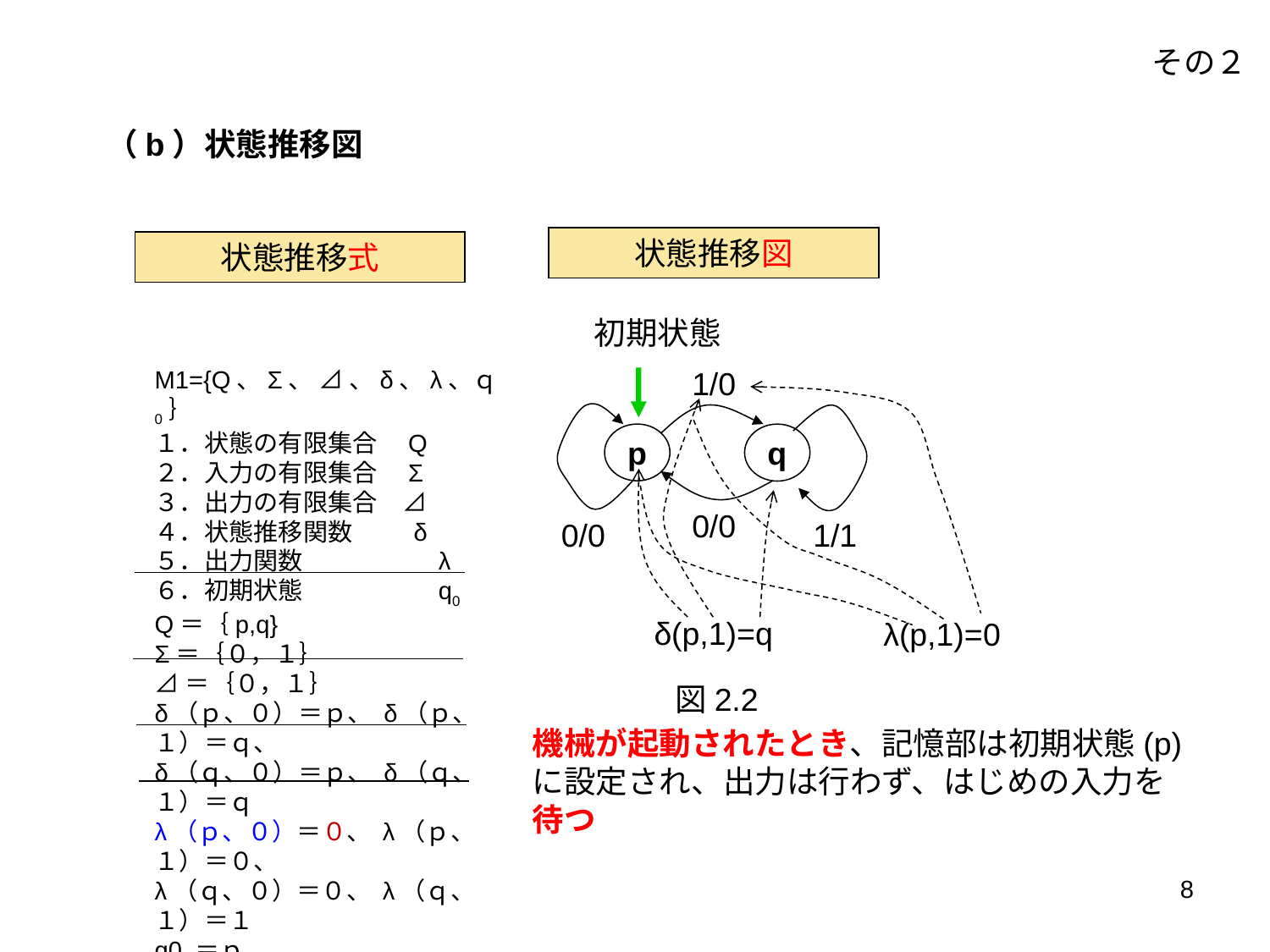

その２
（b）状態推移図
状態推移図
状態推移式
初期状態
1/0

p
q

0/0
0/0
1/1
M1={Q、Σ、 ⊿ 、δ、λ、ｑ0｝
１．状態の有限集合　Q
２．入力の有限集合　Σ
３．出力の有限集合　⊿
４．状態推移関数　　 δ
５．出力関数　　　　　 λ
６．初期状態　　　　　 q0
Q＝｛p,q}
Σ＝｛０，１｝
⊿＝｛０，１｝
δ（ｐ、０）＝ｐ、 δ（ｐ、１）＝ｑ、
δ（ｑ、０）＝ｐ、 δ（ｑ、１）＝ｑ
λ（ｐ、０）＝０、 λ（ｐ、１）＝０、
λ（ｑ、０）＝０、 λ（ｑ、１）＝１
q0 ＝ｐ

δ(p,1)=q
λ(p,1)=0
図2.2
機械が起動されたとき、記憶部は初期状態(p)
に設定され、出力は行わず、はじめの入力を
待つ
8